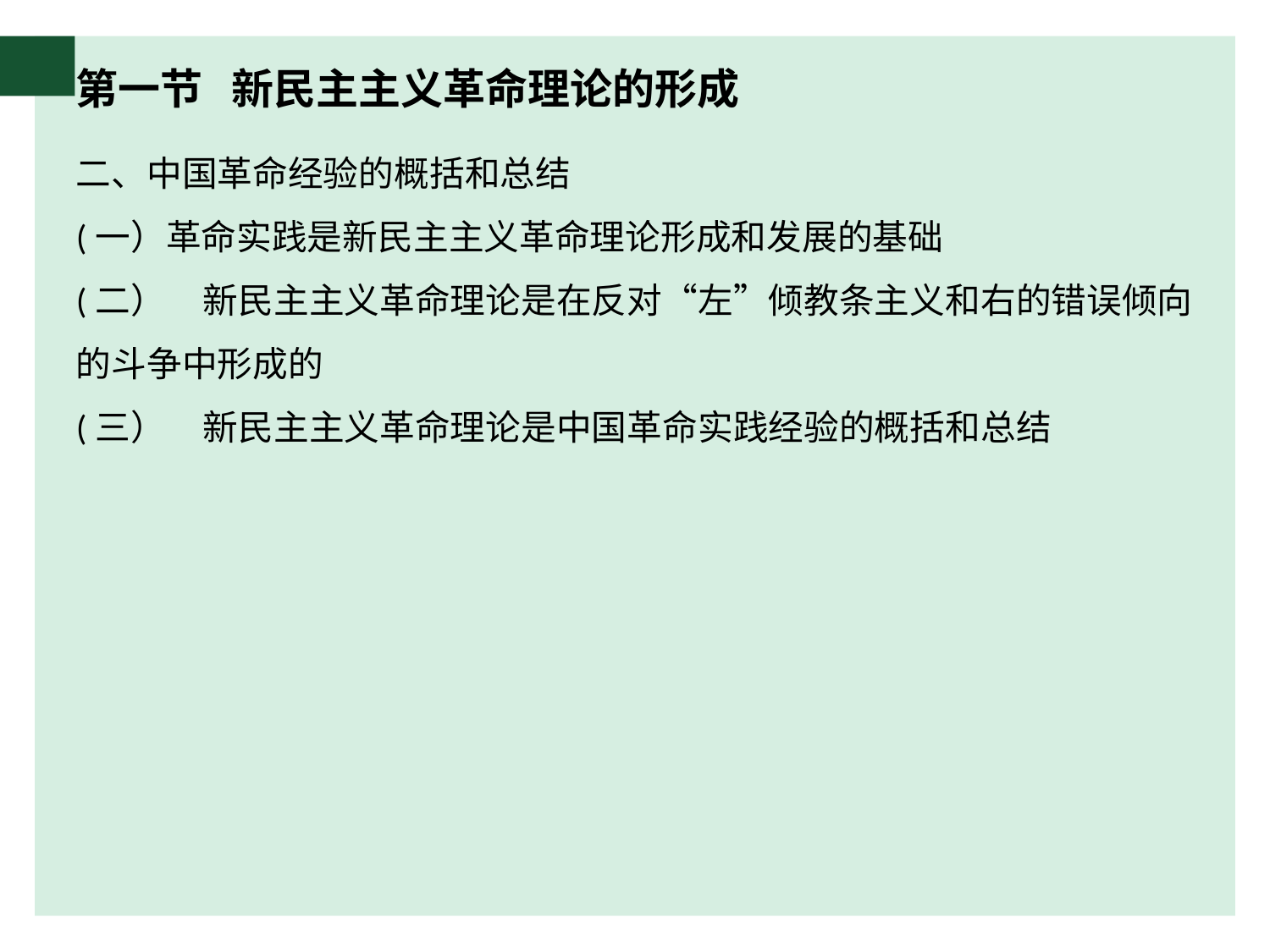

# 第一节   新民主主义革命理论的形成
二、中国革命经验的概括和总结
(一）革命实践是新民主主义革命理论形成和发展的基础
(二）	新民主主义革命理论是在反对“左”倾教条主义和右的错误倾向的斗争中形成的
(三）	新民主主义革命理论是中国革命实践经验的概括和总结